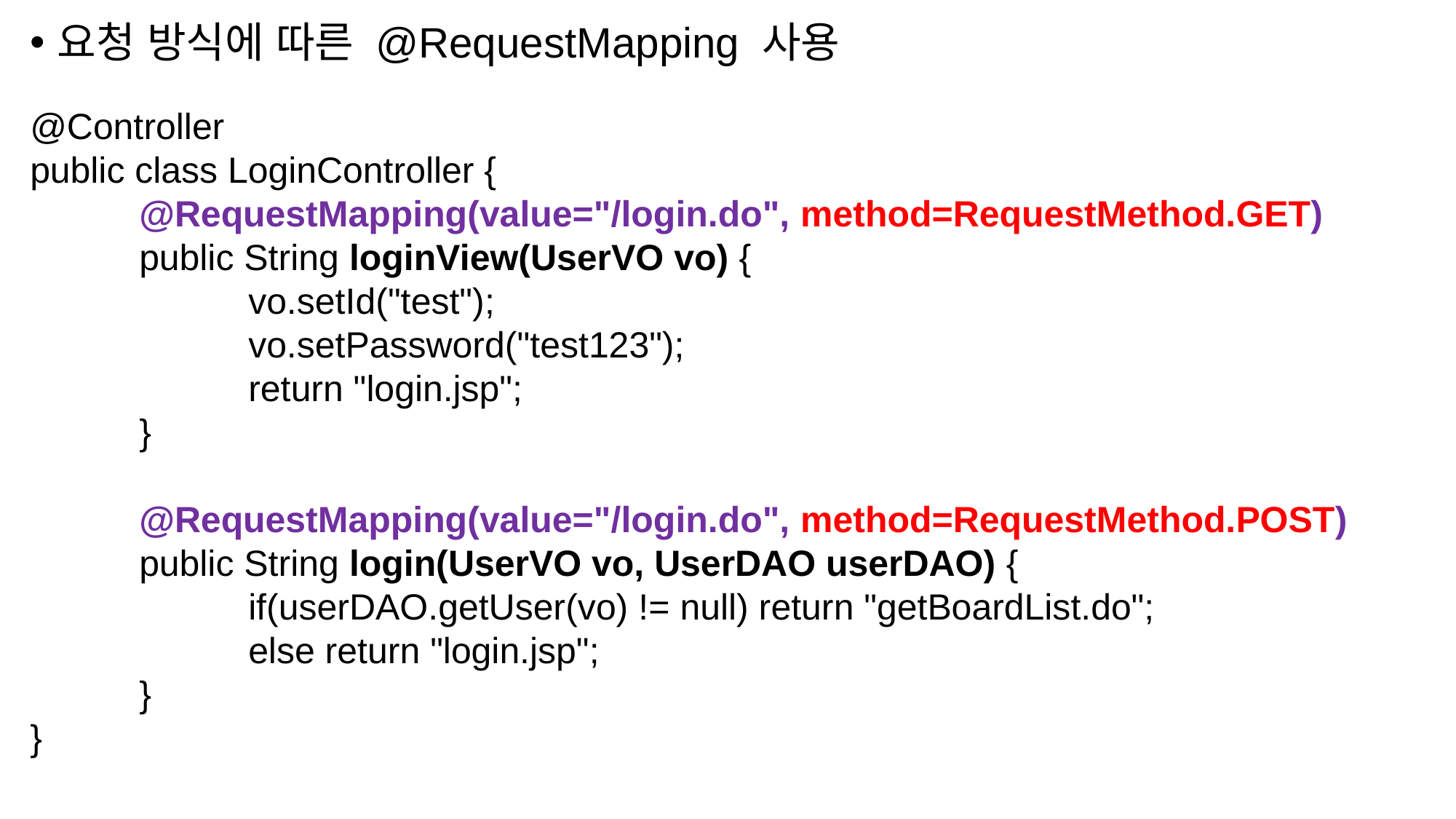

요청 방식에 따른 @RequestMapping 사용
@Controller
public class LoginController {
    	@RequestMapping(value="/login.do", method=RequestMethod.GET)
    	public String loginView(UserVO vo) {
		vo.setId("test");
        		vo.setPassword("test123");
        		return "login.jsp";
    	}

    	@RequestMapping(value="/login.do", method=RequestMethod.POST)
    	public String login(UserVO vo, UserDAO userDAO) {
		if(userDAO.getUser(vo) != null) return "getBoardList.do";
        		else return "login.jsp";
    	}
}